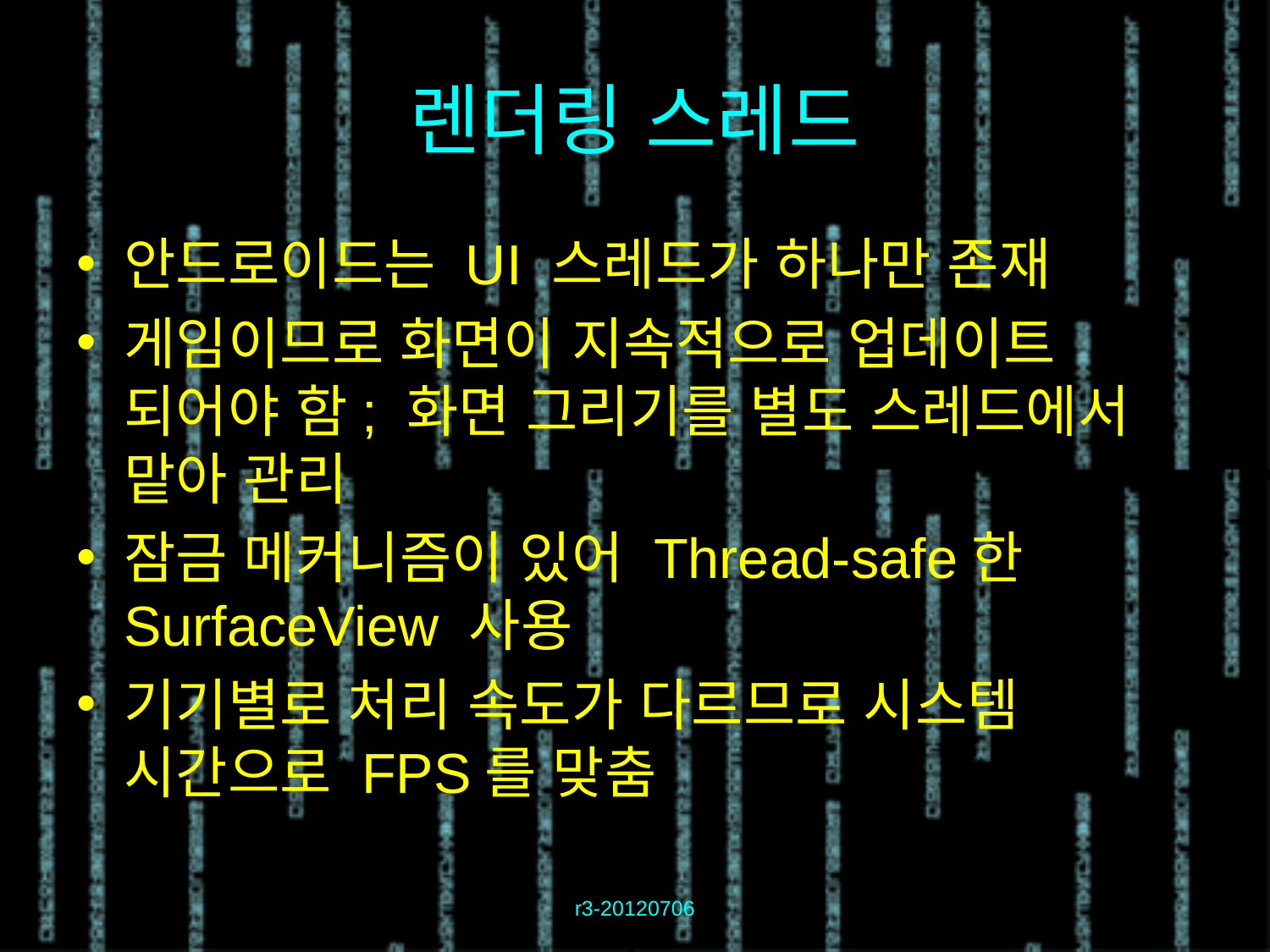

# 렌더링 스레드
안드로이드는 UI 스레드가 하나만 존재
게임이므로 화면이 지속적으로 업데이트 되어야 함; 화면 그리기를 별도 스레드에서 맡아 관리
잠금 메커니즘이 있어 Thread-safe한 SurfaceView 사용
기기별로 처리 속도가 다르므로 시스템 시간으로 FPS를 맞춤
r3-20120706